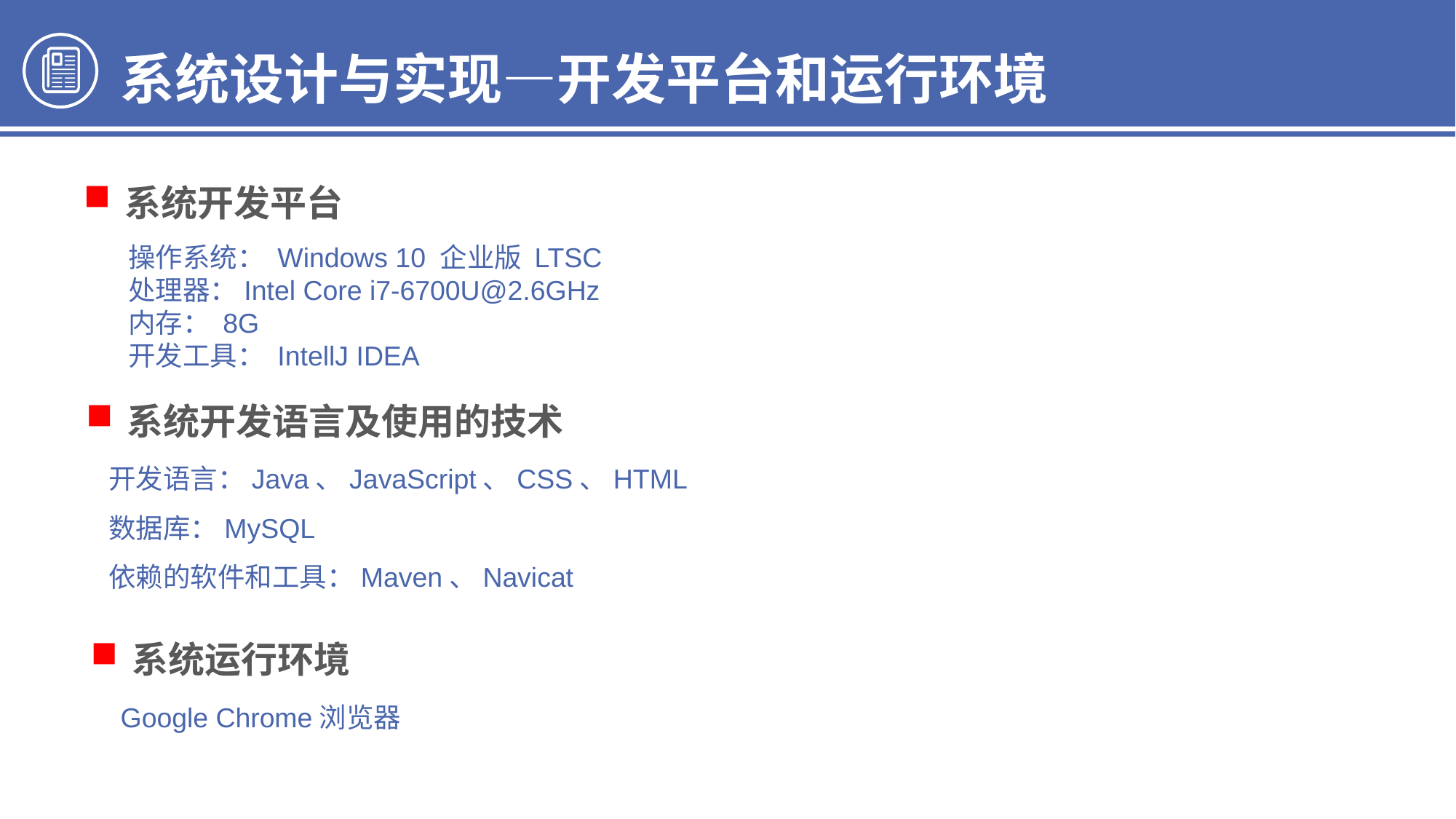

系统设计与实现—开发平台和运行环境

系统开发平台
操作系统： Windows 10 企业版 LTSC
处理器：Intel Core i7-6700U@2.6GHz
内存： 8G
开发工具： IntellJ IDEA
系统开发语言及使用的技术
开发语言：Java、JavaScript、CSS、HTML
数据库：MySQL
依赖的软件和工具：Maven、Navicat
系统运行环境
Google Chrome浏览器